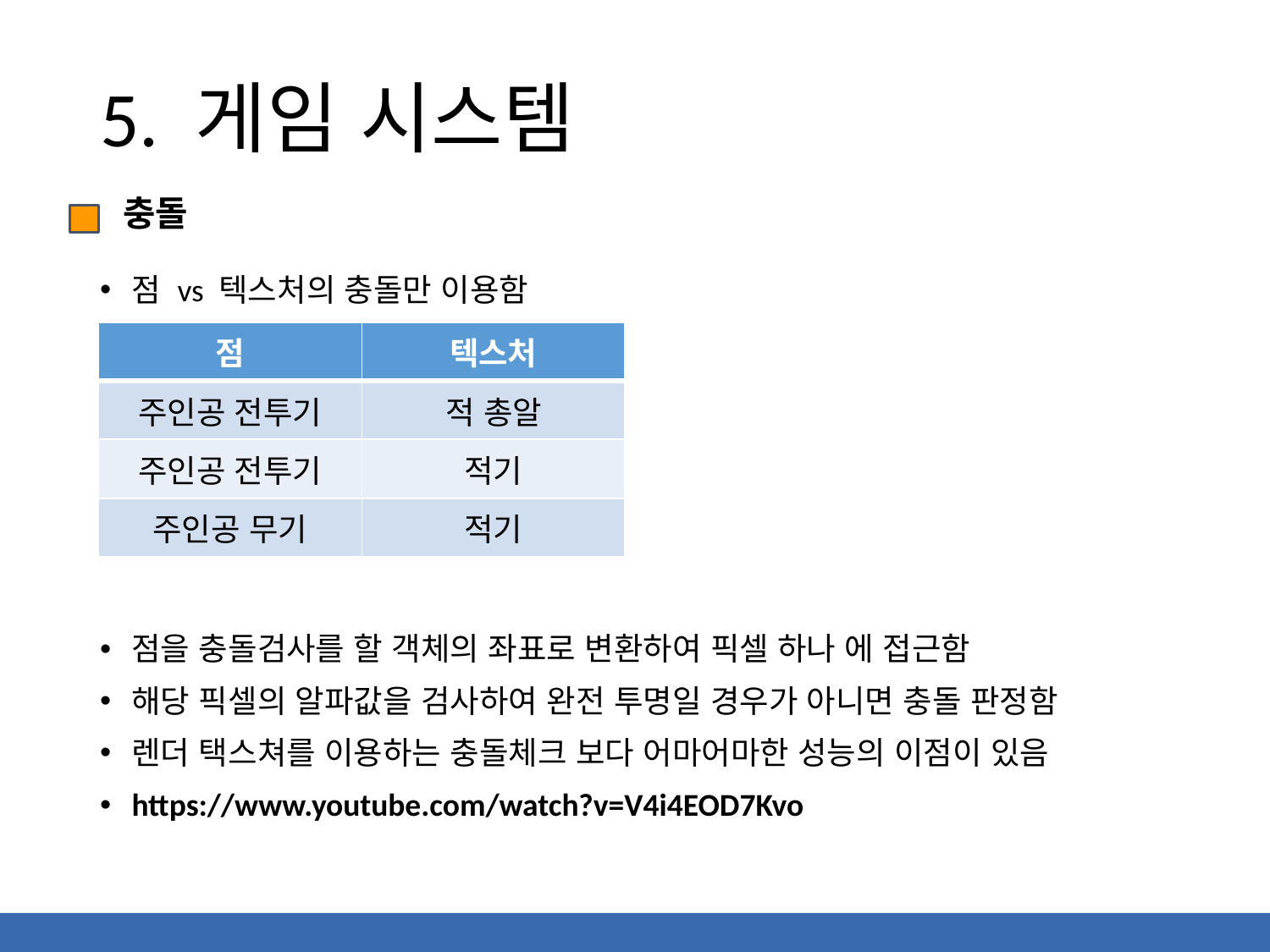

# 5. 게임 시스템
충돌

점 vs 텍스처의 충돌만 이용함
| 점 | 텍스처 |
| --- | --- |
| 주인공 전투기 | 적 총알 |
| 주인공 전투기 | 적기 |
| 주인공 무기 | 적기 |
점을 충돌검사를 할 객체의 좌표로 변환하여 픽셀 하나 에 접근함
해당 픽셀의 알파값을 검사하여 완전 투명일 경우가 아니면 충돌 판정함
렌더 택스쳐를 이용하는 충돌체크 보다 어마어마한 성능의 이점이 있음
https://www.youtube.com/watch?v=V4i4EOD7Kvo